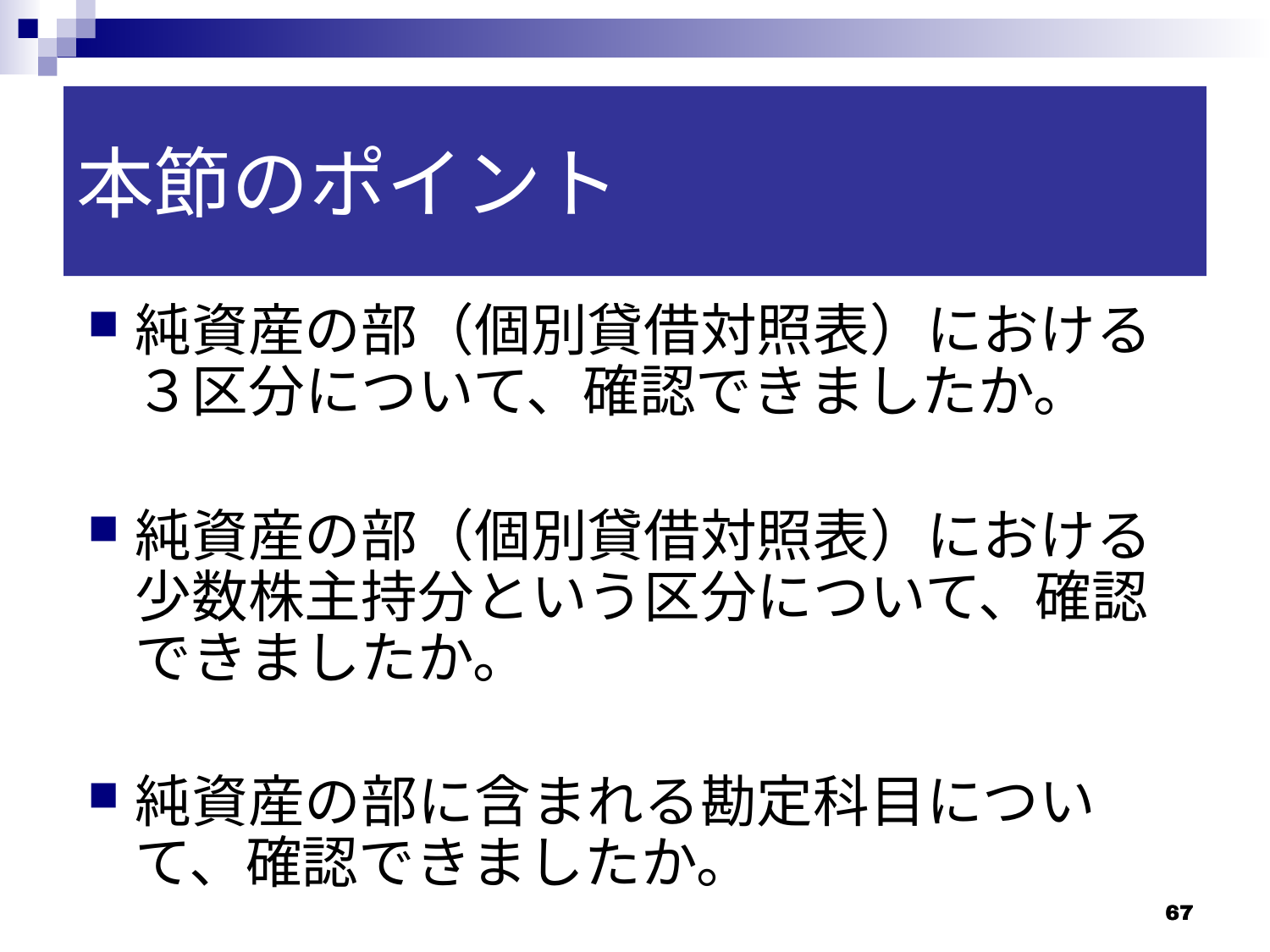

本節のポイント
純資産の部（個別貸借対照表）における３区分について、確認できましたか。

純資産の部（個別貸借対照表）における少数株主持分という区分について、確認できましたか。

純資産の部に含まれる勘定科目について、確認できましたか。
67
67